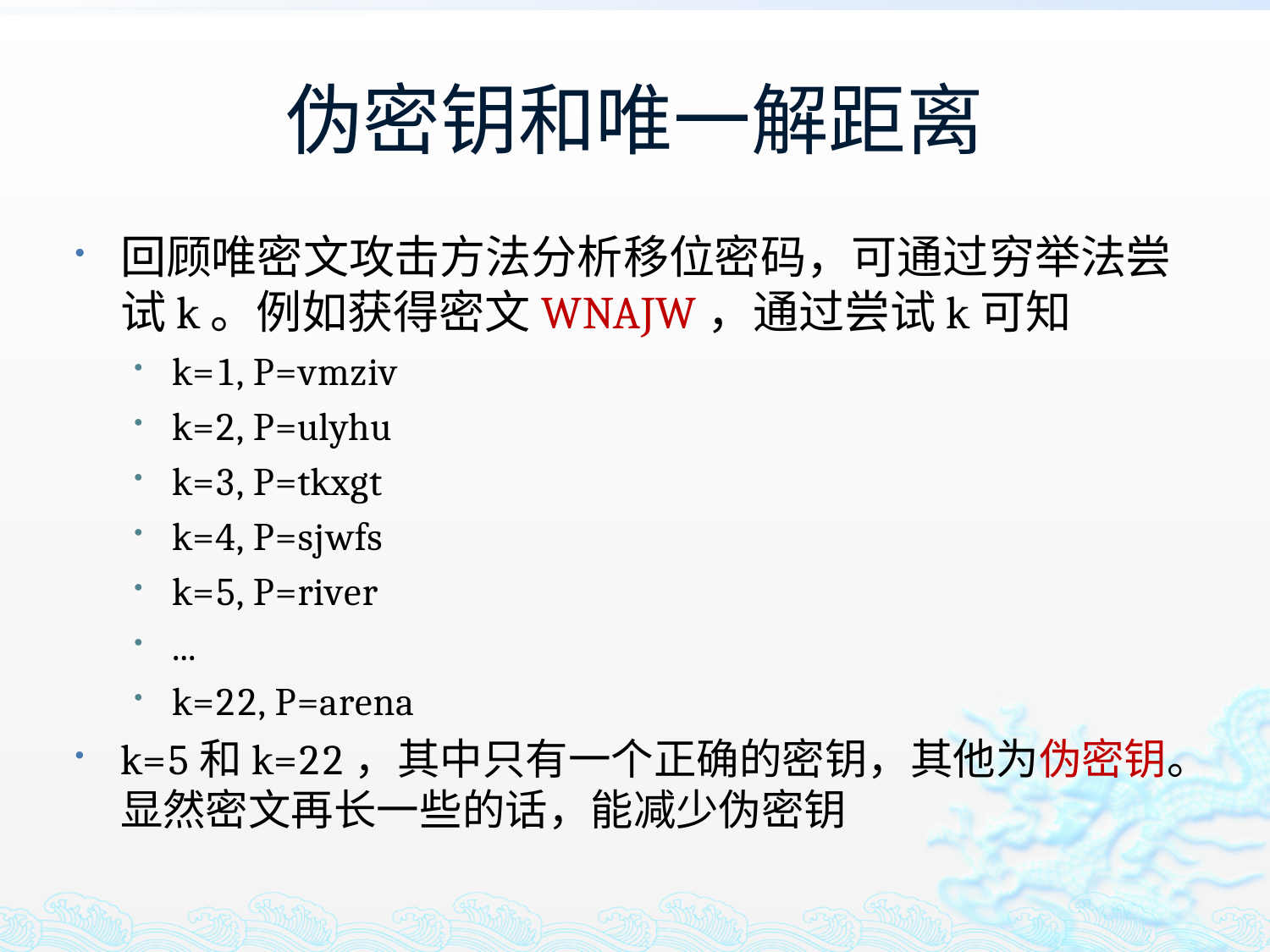

# 伪密钥和唯一解距离
回顾唯密文攻击方法分析移位密码，可通过穷举法尝试k。例如获得密文WNAJW，通过尝试k可知
k=1, P=vmziv
k=2, P=ulyhu
k=3, P=tkxgt
k=4, P=sjwfs
k=5, P=river
...
k=22, P=arena
k=5和k=22，其中只有一个正确的密钥，其他为伪密钥。显然密文再长一些的话，能减少伪密钥